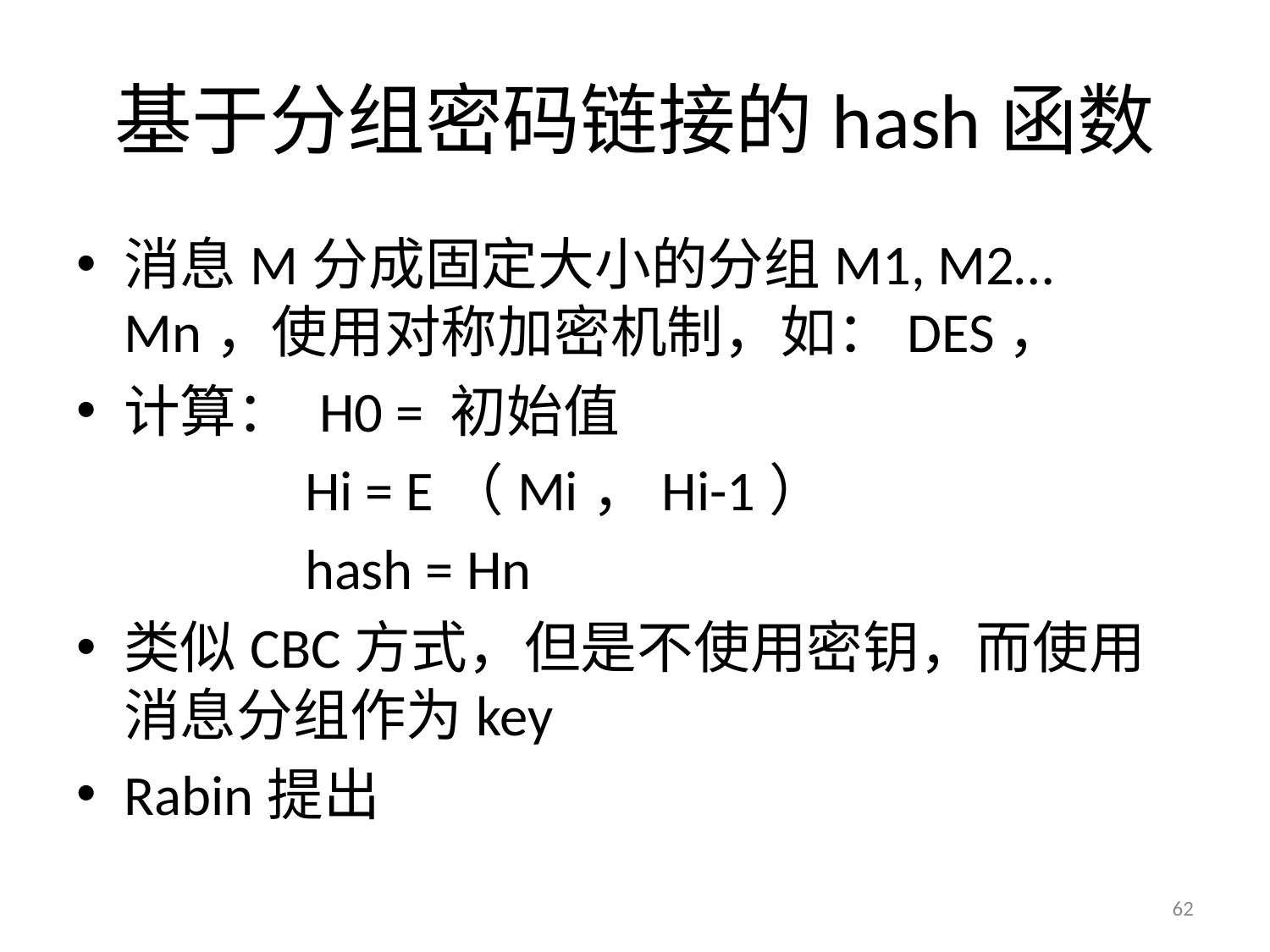

# 基于分组密码链接的hash函数
消息M分成固定大小的分组M1, M2…Mn，使用对称加密机制，如：DES，
计算： H0 = 初始值
                  Hi = E（Mi，Hi-1）
                  hash = Hn
类似CBC方式，但是不使用密钥，而使用消息分组作为key
Rabin提出
62